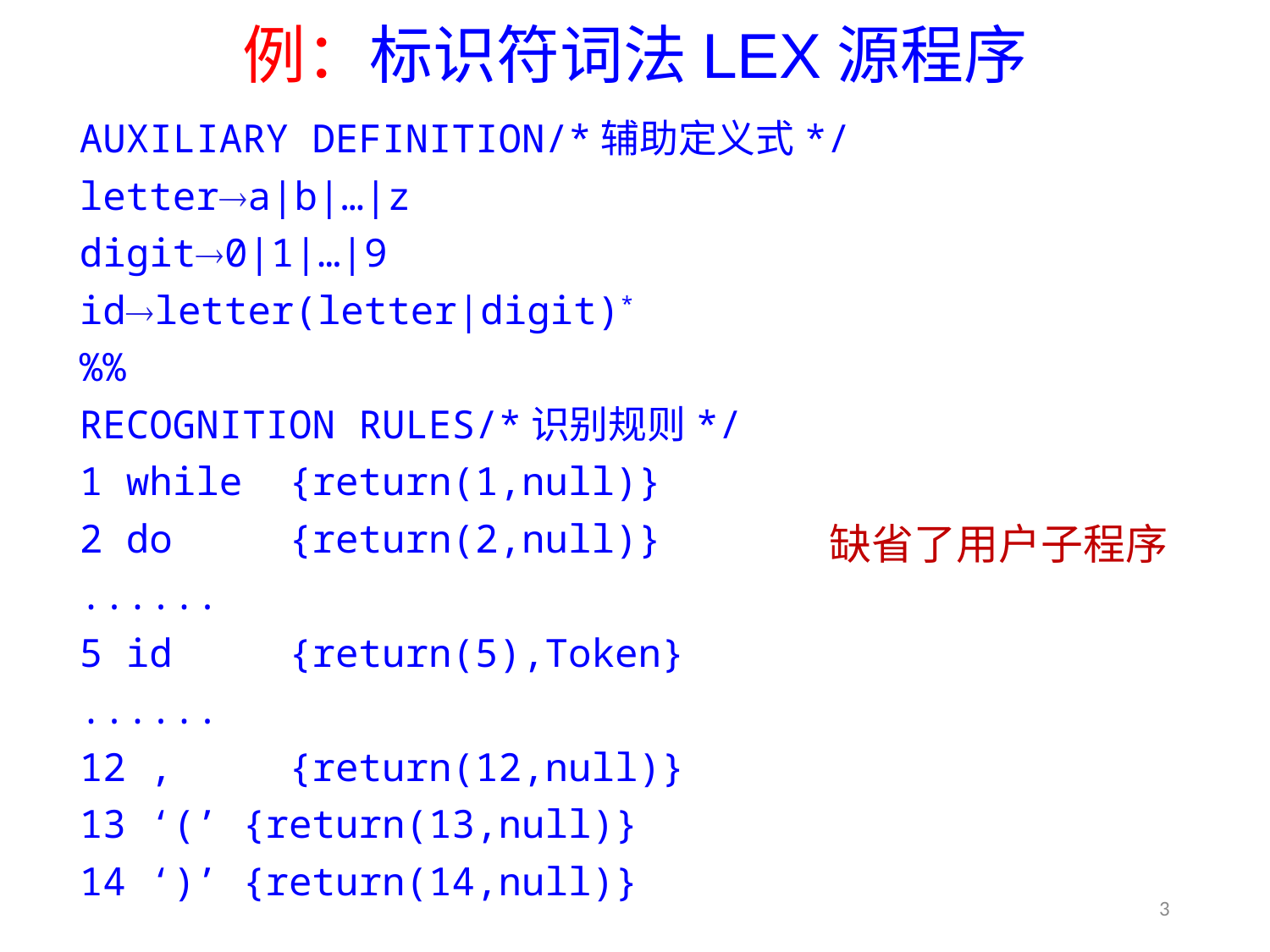

# 例：标识符词法LEX源程序
AUXILIARY DEFINITION/*辅助定义式*/
letter→a|b|…|z
digit→0|1|…|9
id→letter(letter|digit)*
%%
RECOGNITION RULES/*识别规则*/
1 while  {return(1,null)}
2 do     {return(2,null)}
......
5 id     {return(5),Token}
......
12 ,     {return(12,null)}
13 ‘(’ {return(13,null)}
14 ‘)’ {return(14,null)}

缺省了用户子程序
3